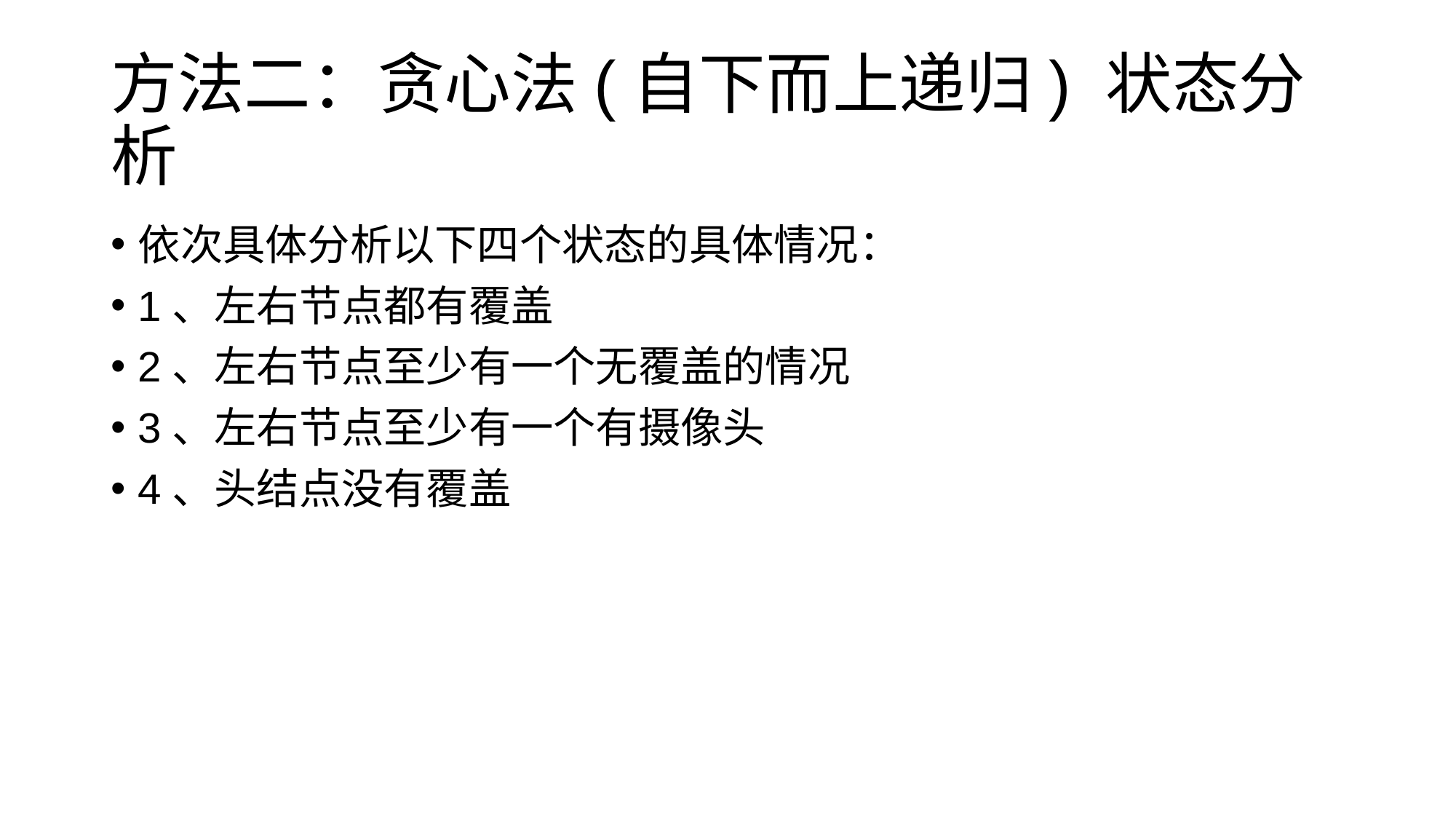

# 方法二：贪心法(自下而上递归) 状态分析
依次具体分析以下四个状态的具体情况：
1、左右节点都有覆盖
2、左右节点至少有一个无覆盖的情况
3、左右节点至少有一个有摄像头
4、头结点没有覆盖